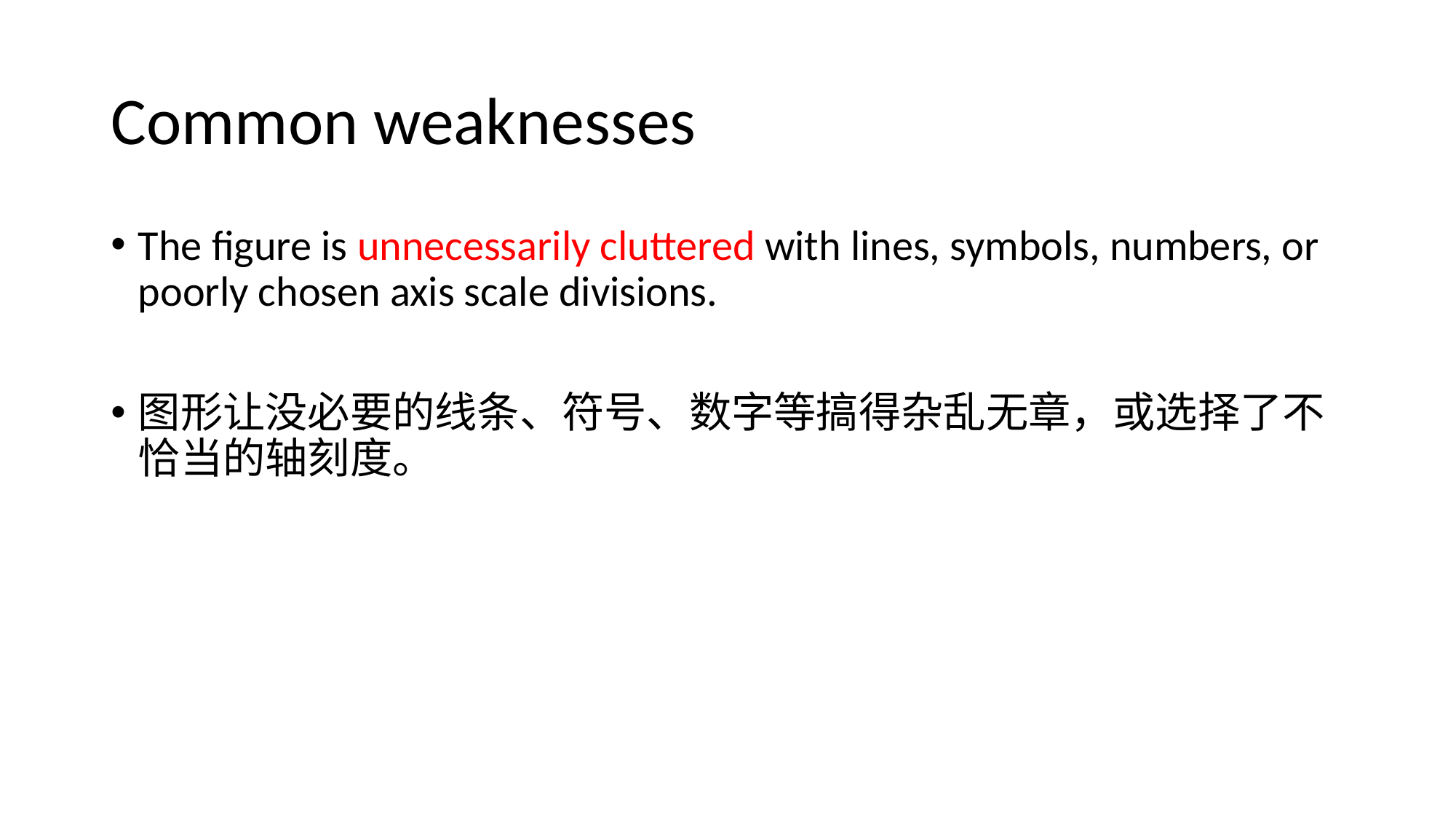

# Common weaknesses
The figure is unnecessarily cluttered with lines, symbols, numbers, or poorly chosen axis scale divisions.

图形让没必要的线条、符号、数字等搞得杂乱无章，或选择了不恰当的轴刻度。